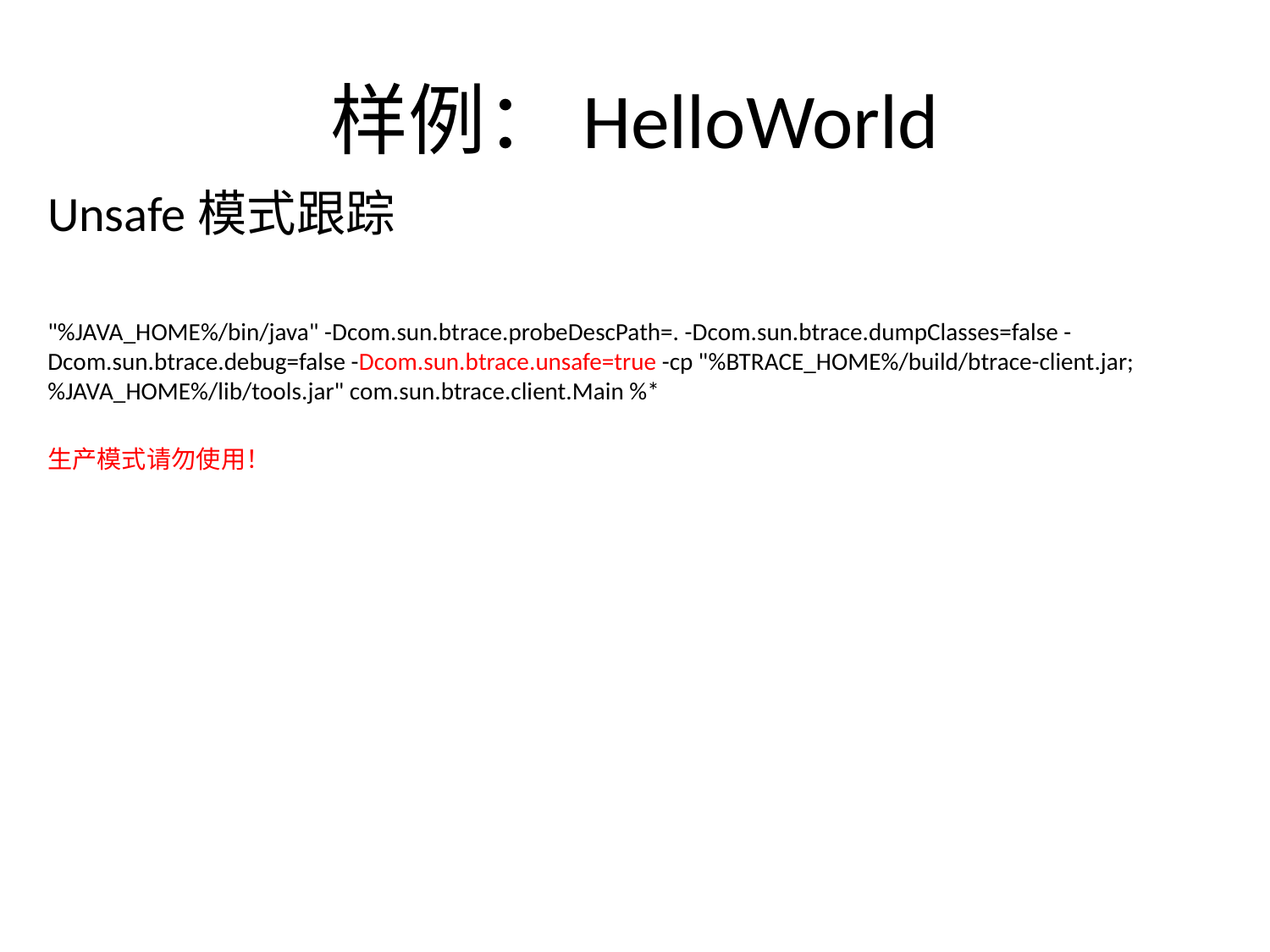

# 样例：HelloWorld
Unsafe模式跟踪

"%JAVA_HOME%/bin/java" -Dcom.sun.btrace.probeDescPath=. -Dcom.sun.btrace.dumpClasses=false -Dcom.sun.btrace.debug=false -Dcom.sun.btrace.unsafe=true -cp "%BTRACE_HOME%/build/btrace-client.jar;%JAVA_HOME%/lib/tools.jar" com.sun.btrace.client.Main %*

生产模式请勿使用！